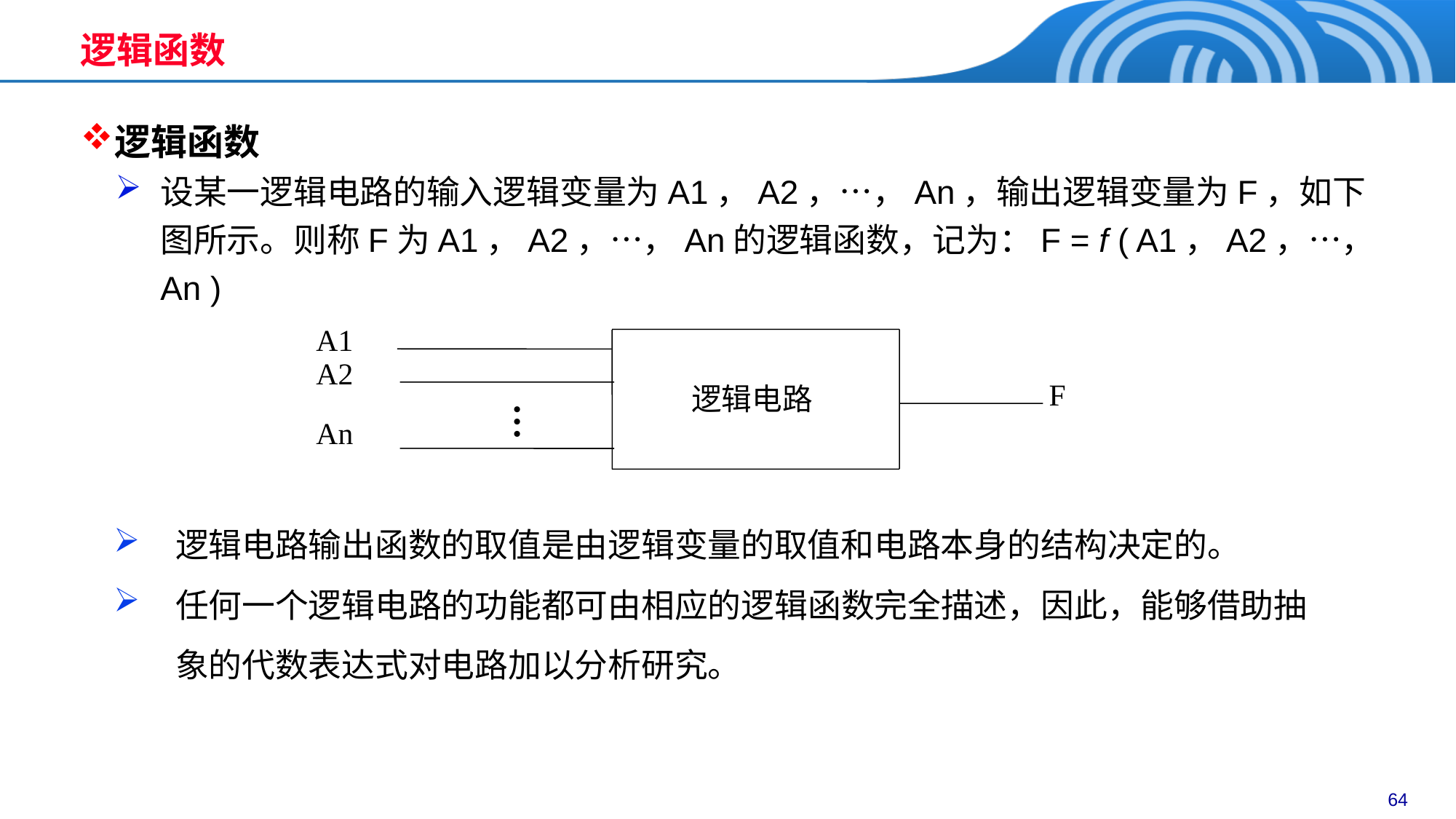

# 逻辑函数
逻辑函数
设某一逻辑电路的输入逻辑变量为A1，A2，…，An，输出逻辑变量为F，如下图所示。则称F为A1，A2，…，An的逻辑函数，记为：F = f ( A1，A2，…，An )

A1

A2
F
逻辑电路
…
An
逻辑电路输出函数的取值是由逻辑变量的取值和电路本身的结构决定的。
任何一个逻辑电路的功能都可由相应的逻辑函数完全描述，因此，能够借助抽象的代数表达式对电路加以分析研究。